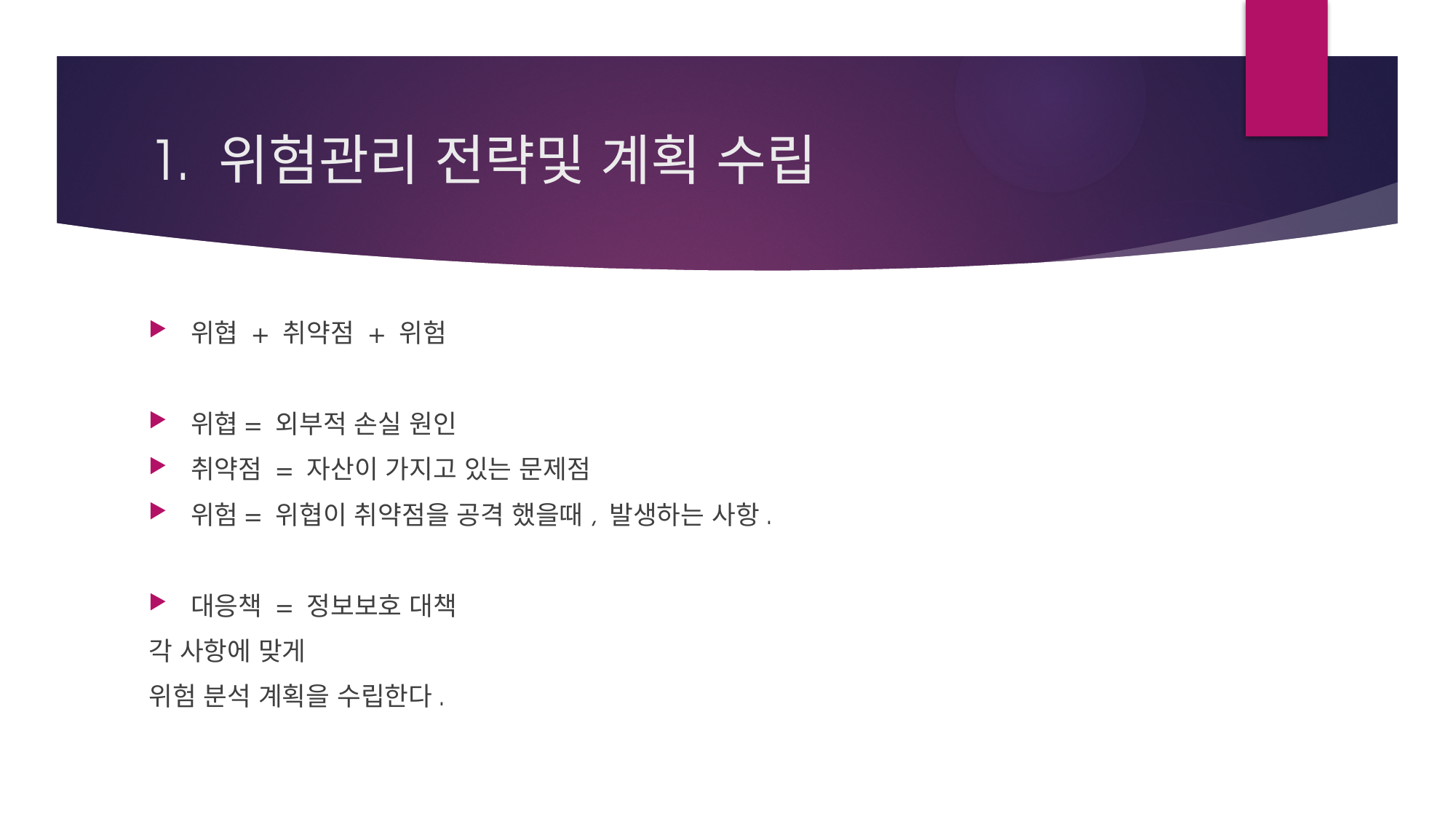

# 1. 위험관리 전략및 계획 수립
위협 + 취약점 + 위험

위협= 외부적 손실 원인
취약점 = 자산이 가지고 있는 문제점
위험= 위협이 취약점을 공격 했을때, 발생하는 사항.

대응책 = 정보보호 대책
각 사항에 맞게
위험 분석 계획을 수립한다.